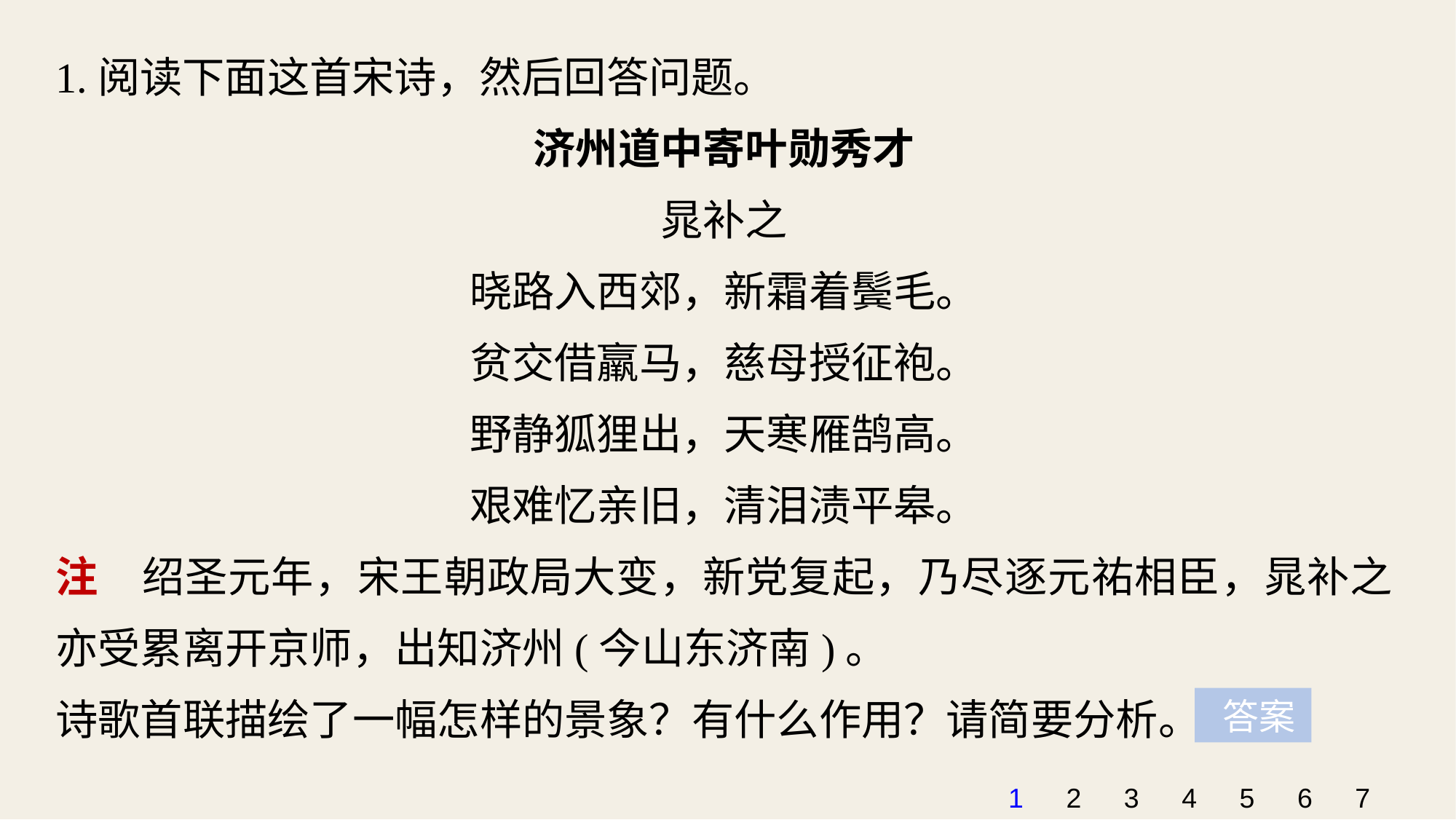

1.阅读下面这首宋诗，然后回答问题。
济州道中寄叶勋秀才
晁补之
晓路入西郊，新霜着鬓毛。
贫交借羸马，慈母授征袍。
野静狐狸出，天寒雁鹄高。
艰难忆亲旧，清泪渍平皋。
注　绍圣元年，宋王朝政局大变，新党复起，乃尽逐元祐相臣，晁补之亦受累离开京师，出知济州(今山东济南)。
诗歌首联描绘了一幅怎样的景象？有什么作用？请简要分析。
 答案
1
2
3
4
5
6
7